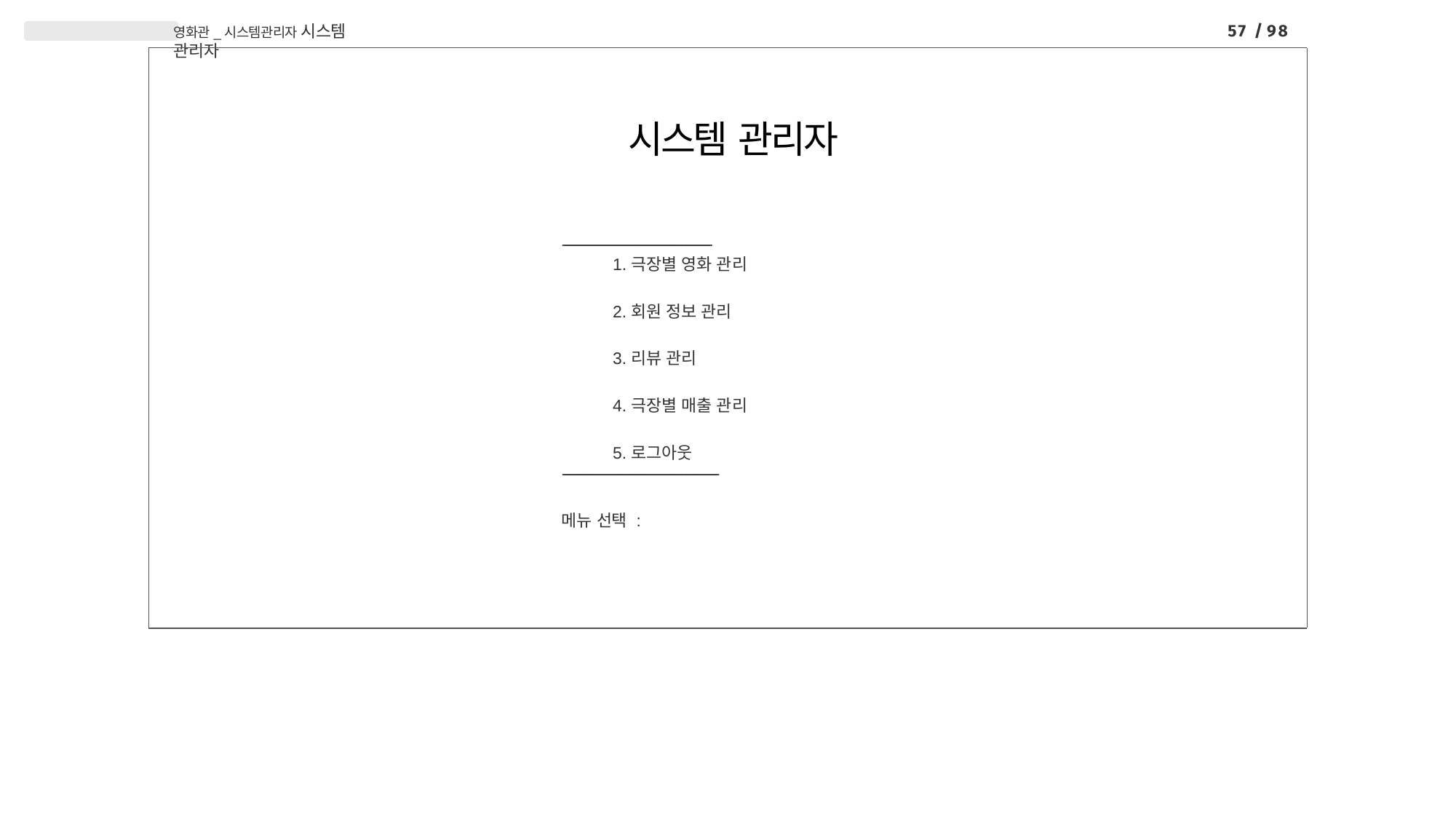

57 / 98
영화관_시스템관리자 시스템 관리자

# 시스템 관리자
-----------------------------------------------------------------
극장별 영화 관리

회원 정보 관리

리뷰 관리

극장별 매출 관리

로그아웃
--------------------------------------------------------------------

메뉴 선택 :